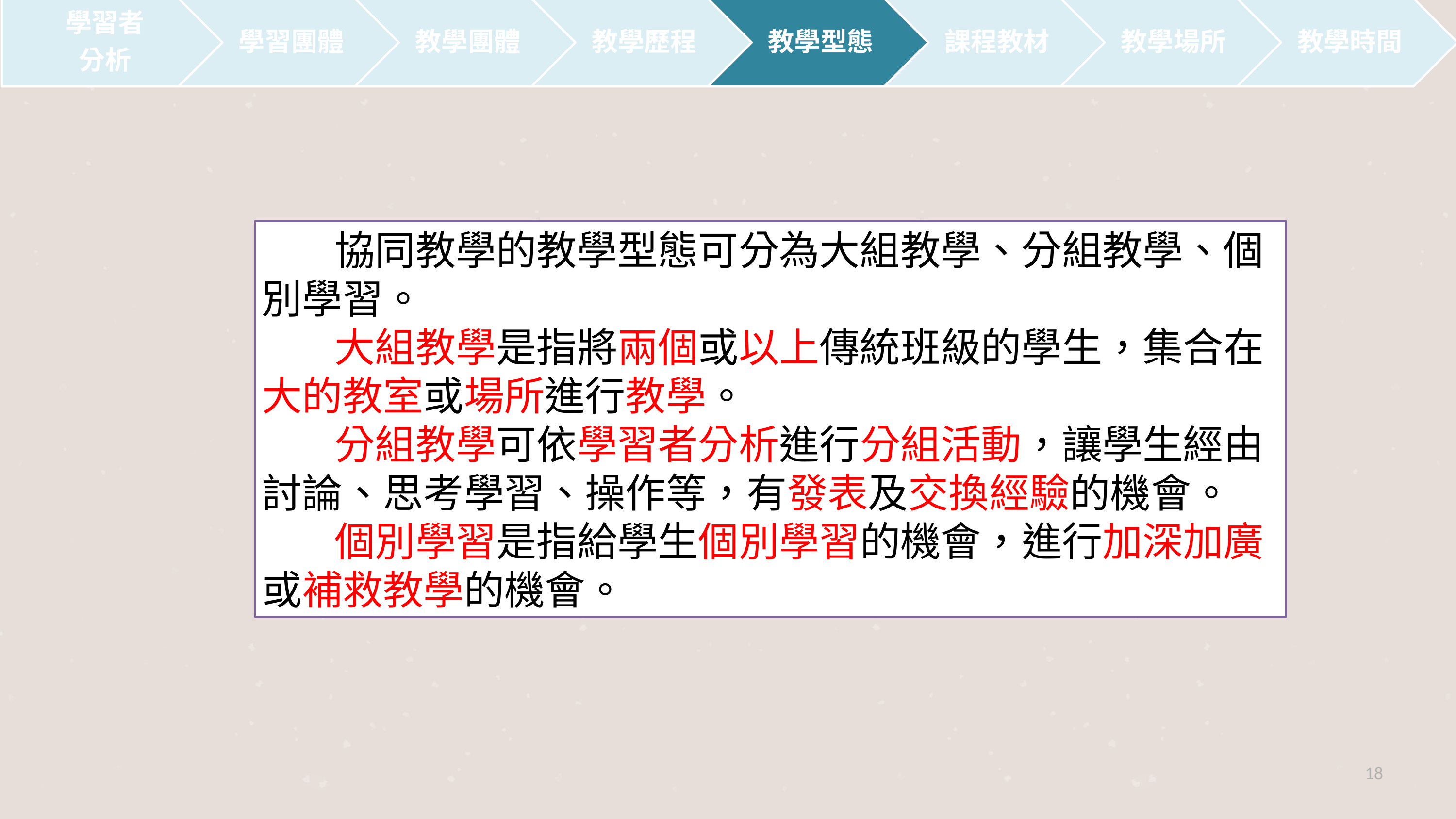

學習者
分析
學習團體
教學團體
教學歷程
教學型態
課程教材
教學場所
教學時間
	協同教學的教學型態可分為大組教學、分組教學、個別學習。
	大組教學是指將兩個或以上傳統班級的學生，集合在大的教室或場所進行教學。
	分組教學可依學習者分析進行分組活動，讓學生經由討論、思考學習、操作等，有發表及交換經驗的機會。	個別學習是指給學生個別學習的機會，進行加深加廣或補救教學的機會。
18